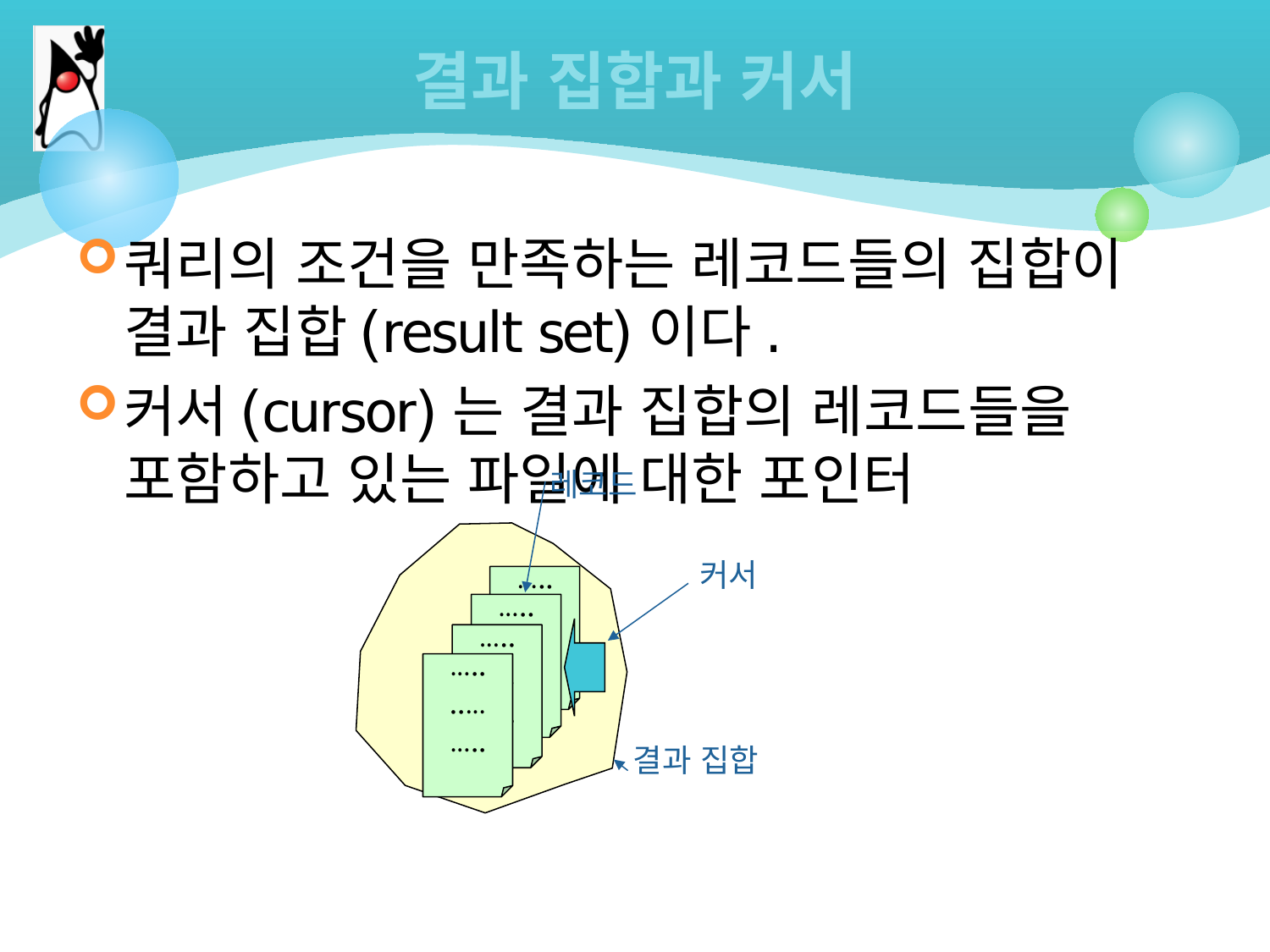

# 결과 집합과 커서
쿼리의 조건을 만족하는 레코드들의 집합이 결과 집합(result set)이다.
커서(cursor)는 결과 집합의 레코드들을 포함하고 있는 파일에 대한 포인터
레코드

커서
…..
..…
…..

…..
..…
…..

…..
..…
…..

…..
..…
…..

결과 집합